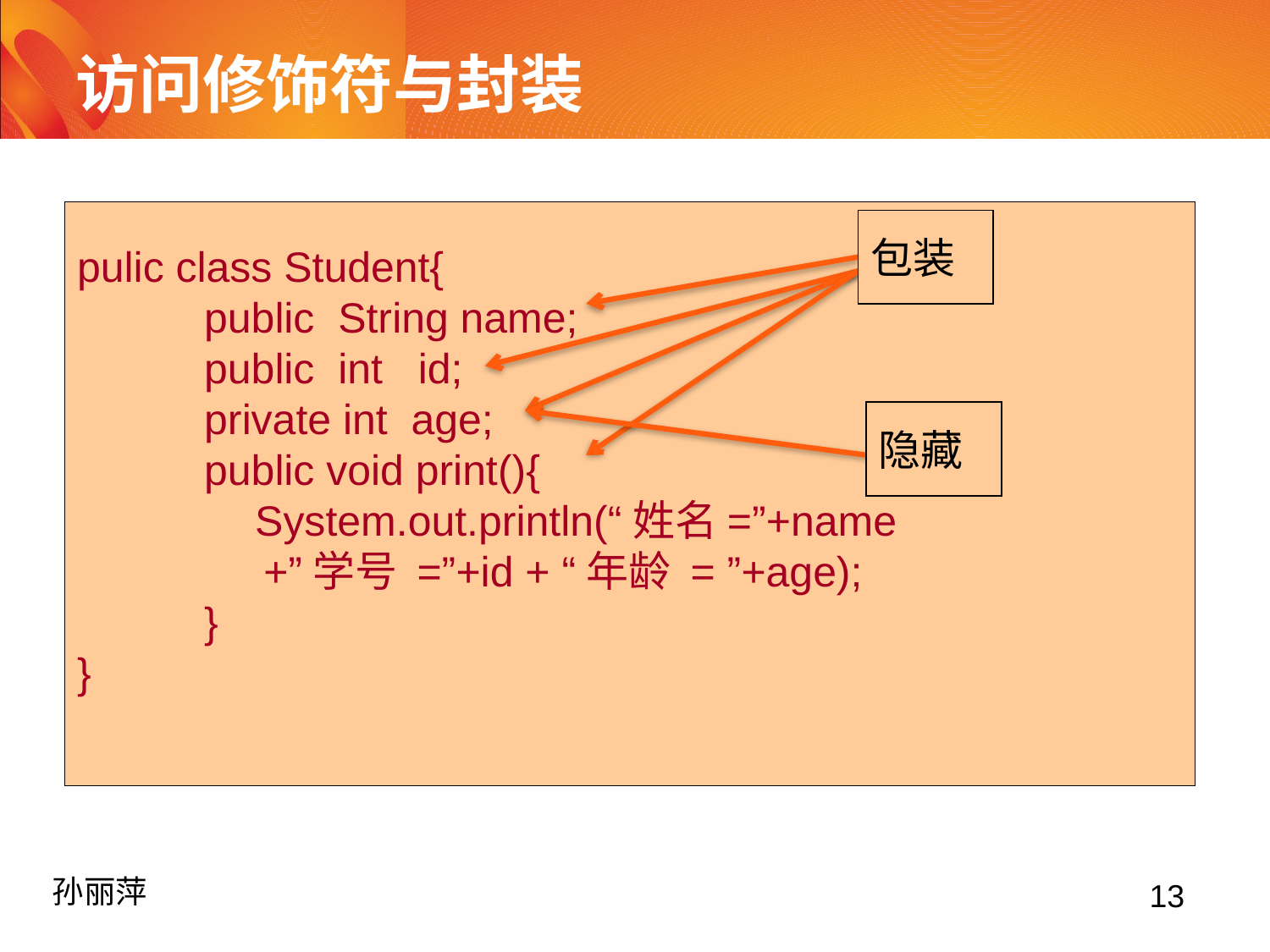

# 访问修饰符与封装
pulic class Student{
	public  String name;
 	public  int   id;
  	private int  age;
 	public void print(){
               System.out.println(“姓名=”+name
	     +”学号 =”+id + “年龄 = ”+age);
  	}
}

包装
隐藏